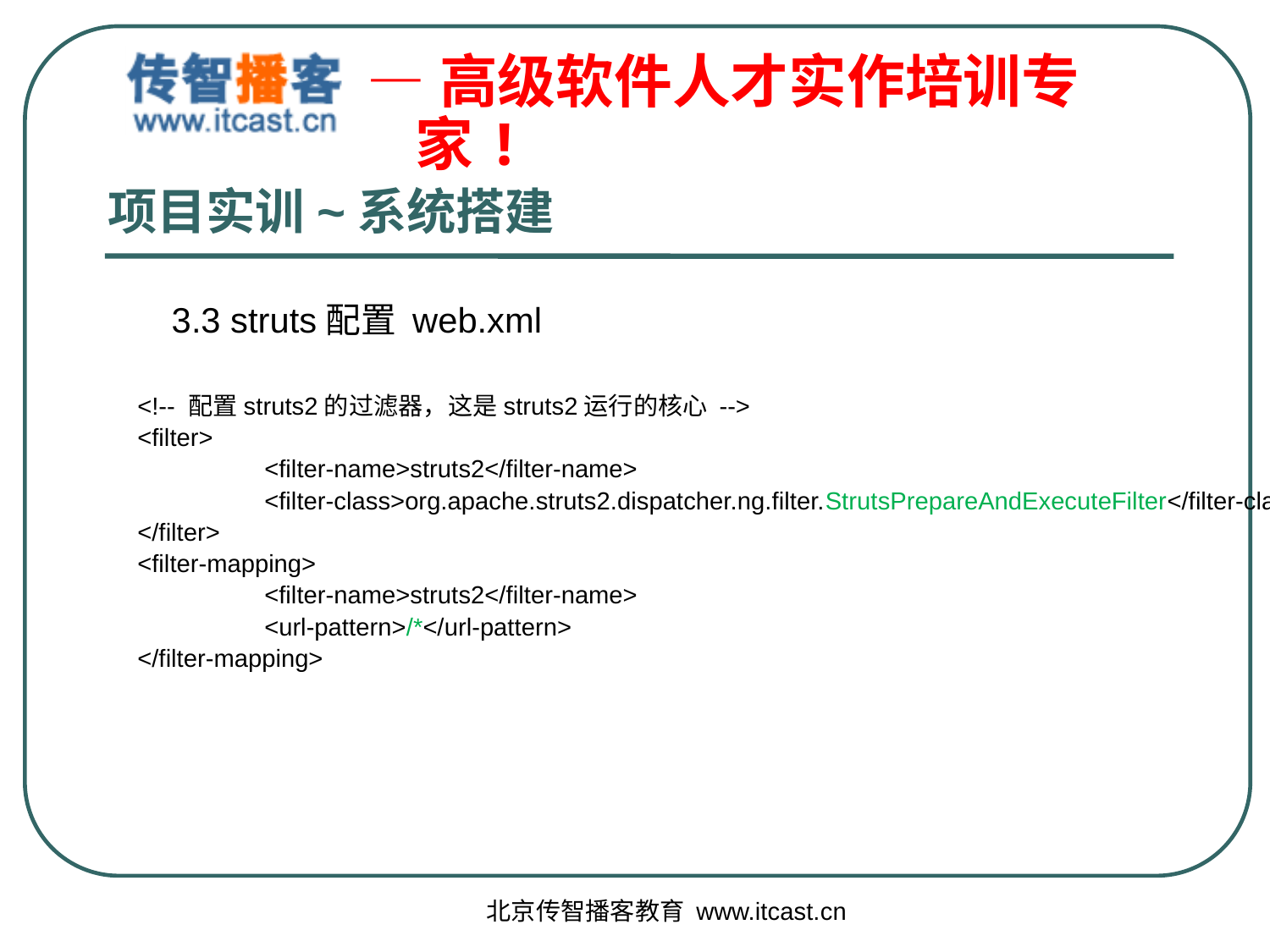

# 项目实训~系统搭建
3.3 struts配置 web.xml

<!-- 配置struts2的过滤器，这是struts2运行的核心 -->
<filter>
	<filter-name>struts2</filter-name>
	<filter-class>org.apache.struts2.dispatcher.ng.filter.StrutsPrepareAndExecuteFilter</filter-class>
</filter>
<filter-mapping>
	<filter-name>struts2</filter-name>
	<url-pattern>/*</url-pattern>
</filter-mapping>
北京传智播客教育 www.itcast.cn